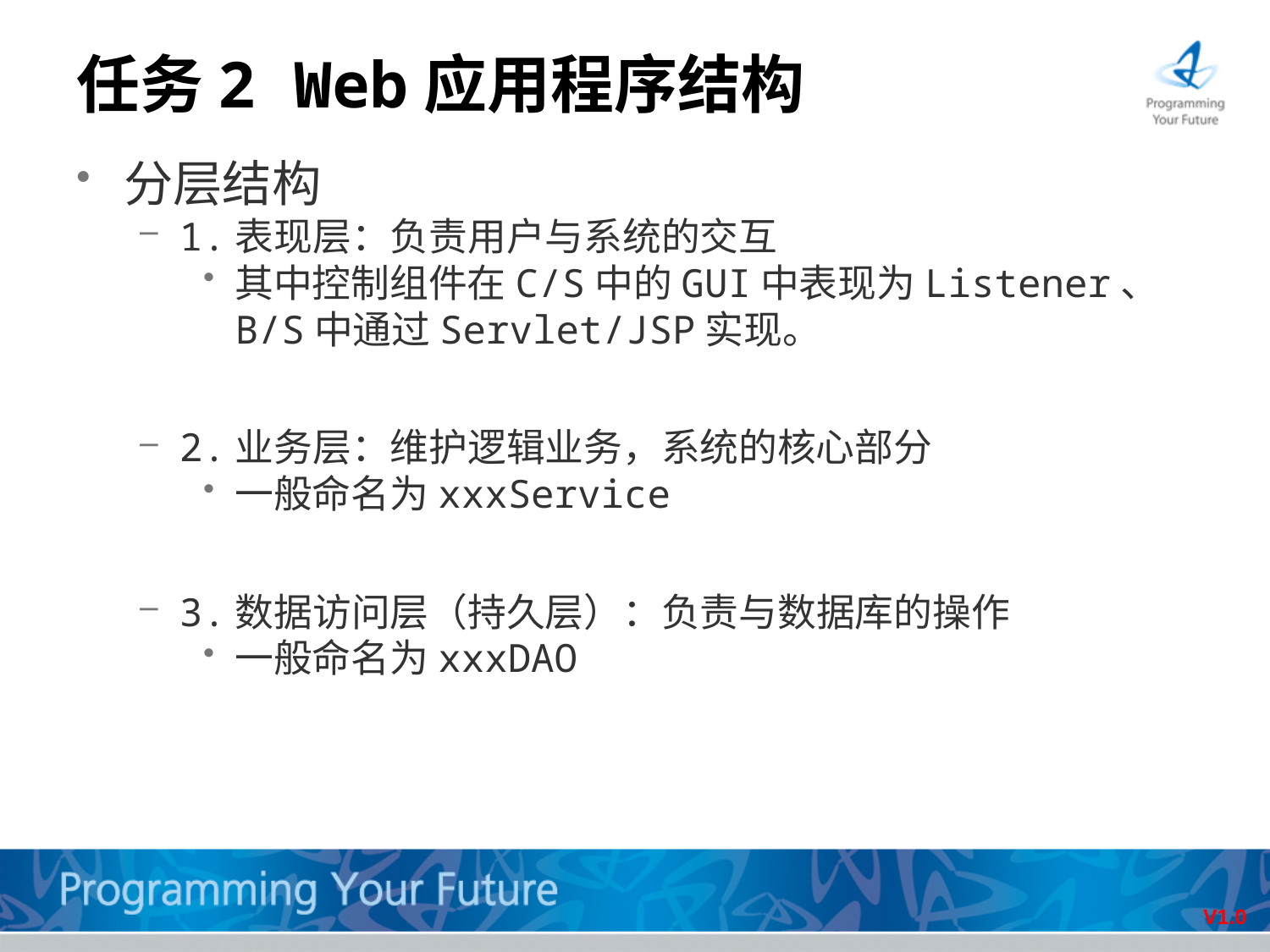

# 任务2 Web应用程序结构
分层结构
1.表现层：负责用户与系统的交互
其中控制组件在C/S中的GUI中表现为Listener、B/S中通过Servlet/JSP实现。

2.业务层：维护逻辑业务，系统的核心部分
一般命名为xxxService

3.数据访问层（持久层）：负责与数据库的操作
一般命名为xxxDAO